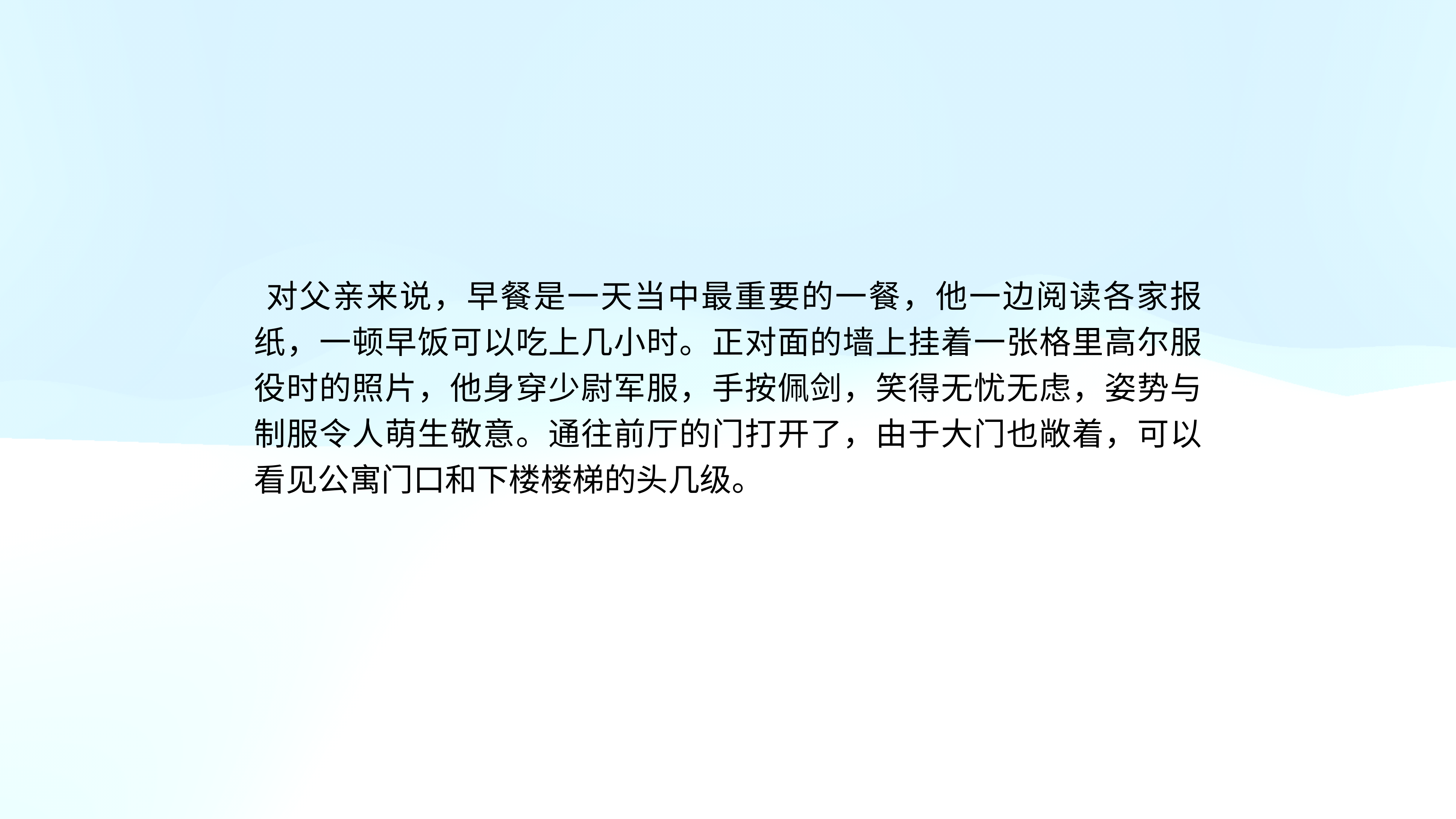

对父亲来说，早餐是一天当中最重要的一餐，他一边阅读各家报纸，一顿早饭可以吃上几小时。正对面的墙上挂着一张格里高尔服役时的照片，他身穿少尉军服，手按佩剑，笑得无忧无虑，姿势与制服令人萌生敬意。通往前厅的门打开了，由于大门也敞着，可以看见公寓门口和下楼楼梯的头几级。